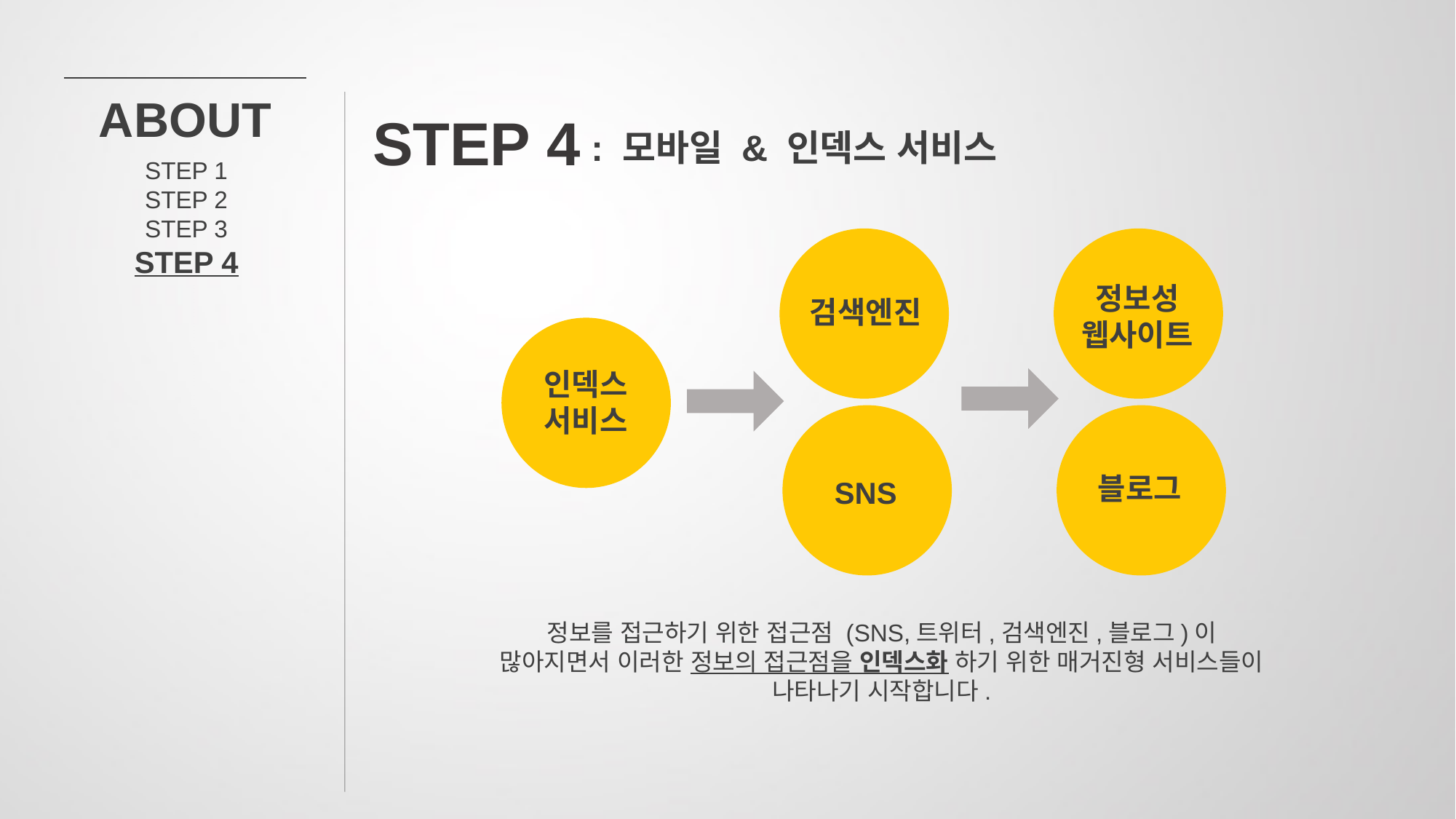

ABOUT
STEP 4
: 모바일 & 인덱스 서비스
STEP 1
STEP 2
STEP 3
STEP 4

검색엔진

정보성
웹사이트

SNS

블로그

인덱스
서비스

정보를 접근하기 위한 접근점 (SNS,트위터,검색엔진,블로그)이 많아지면서 이러한 정보의 접근점을 인덱스화 하기 위한 매거진형 서비스들이 나타나기 시작합니다.